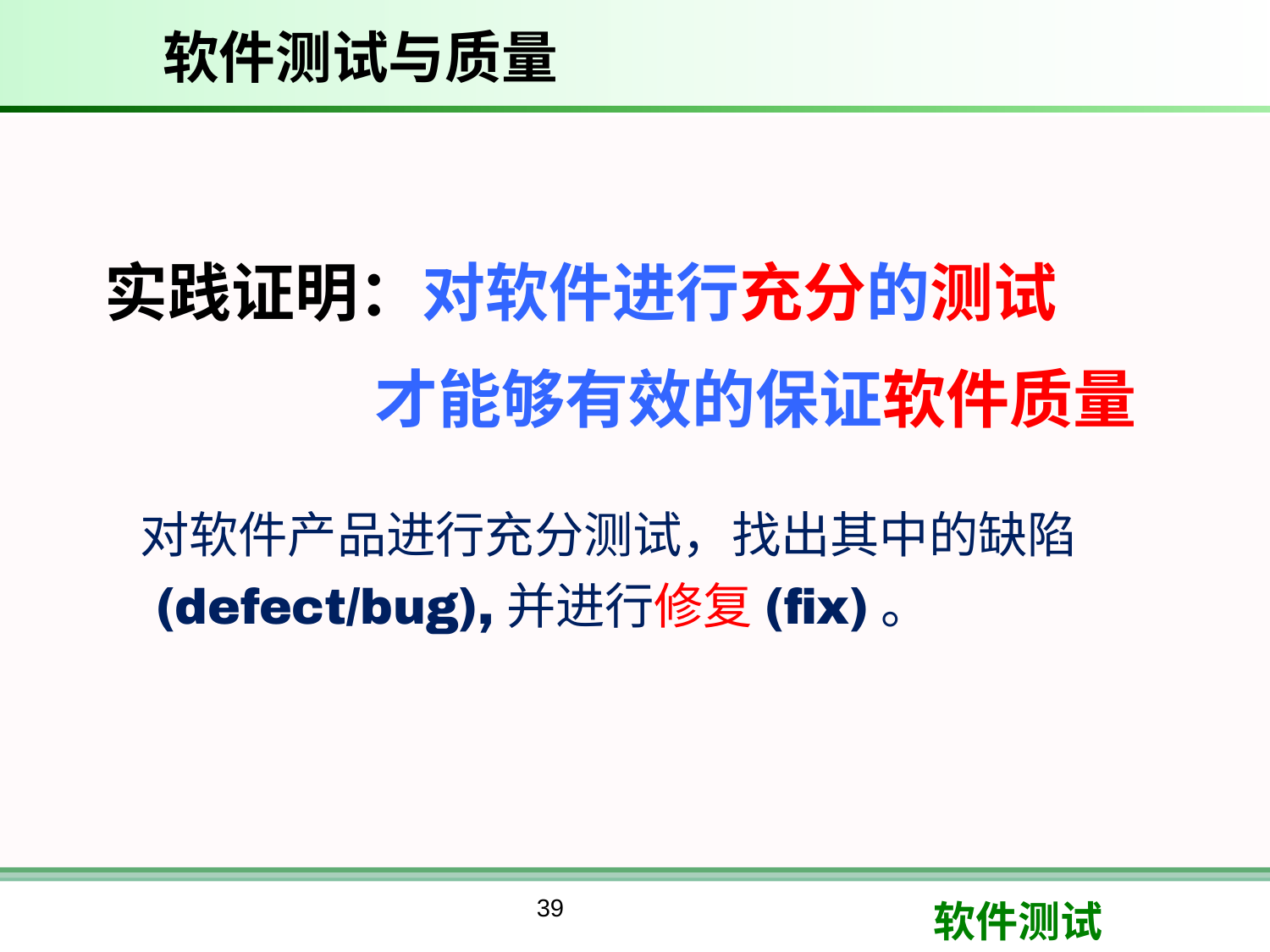

# 软件测试与质量
实践证明：对软件进行充分的测试
		 	才能够有效的保证软件质量
对软件产品进行充分测试，找出其中的缺陷(defect/bug),并进行修复(fix)。
39